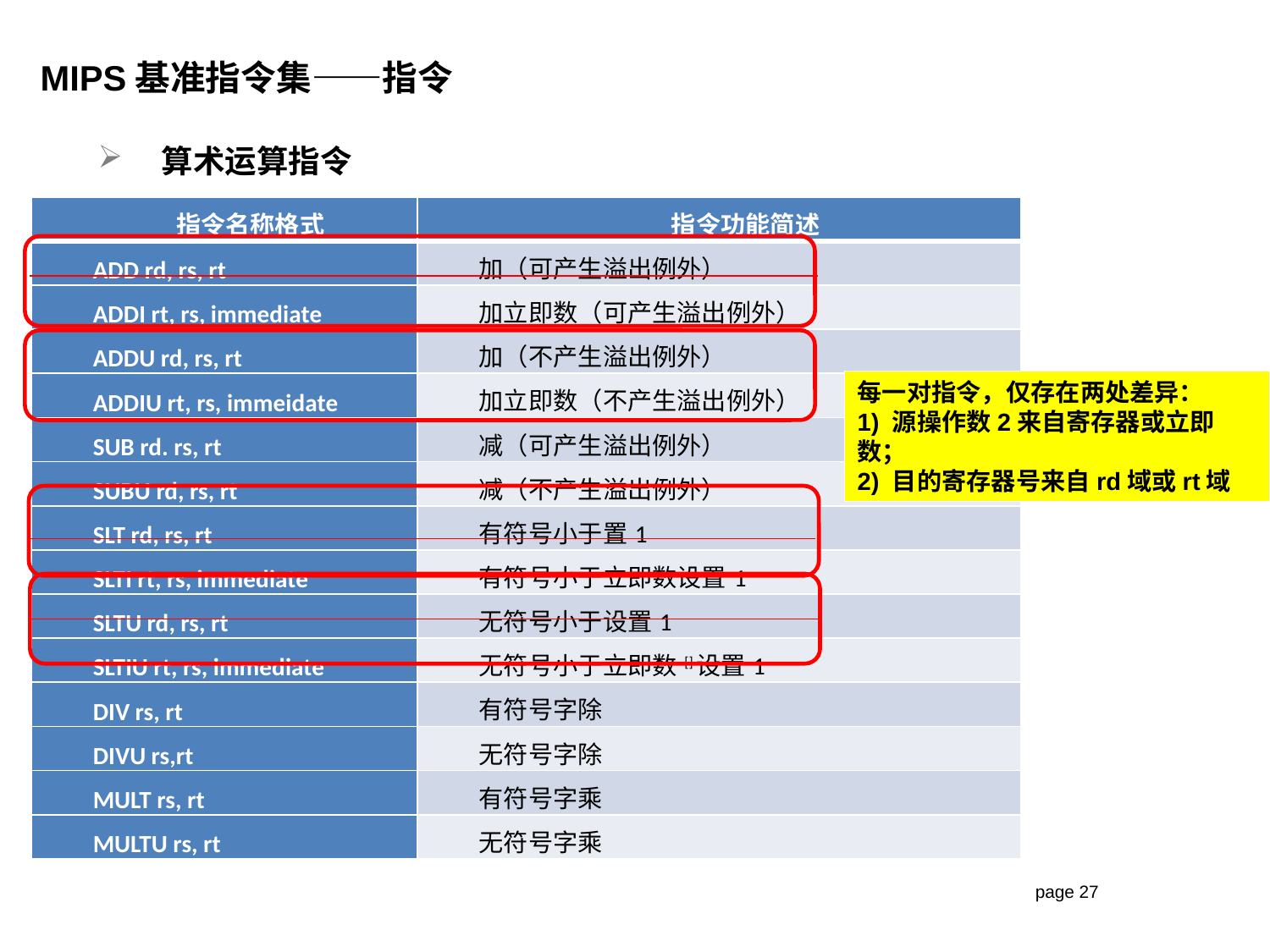

MIPS基准指令集——指令
算术运算指令
| 指令名称格式 | 指令功能简述 |
| --- | --- |
| ADD rd, rs, rt | 加（可产生溢出例外） |
| ADDI rt, rs, immediate | 加立即数（可产生溢出例外） |
| ADDU rd, rs, rt | 加（不产生溢出例外） |
| ADDIU rt, rs, immeidate | 加立即数（不产生溢出例外） |
| SUB rd. rs, rt | 减（可产生溢出例外） |
| SUBU rd, rs, rt | 减（不产生溢出例外） |
| SLT rd, rs, rt | 有符号小于置1 |
| SLTI rt, rs, immediate | 有符号小于立即数设置1 |
| SLTU rd, rs, rt | 无符号小于设置1 |
| SLTIU rt, rs, immediate | 无符号小于立即数[]设置1 |
| DIV rs, rt | 有符号字除 |
| DIVU rs,rt | 无符号字除 |
| MULT rs, rt | 有符号字乘 |
| MULTU rs, rt | 无符号字乘 |

每一对指令，仅存在两处差异：
1) 源操作数2来自寄存器或立即数；
2) 目的寄存器号来自rd域或rt域

page 27